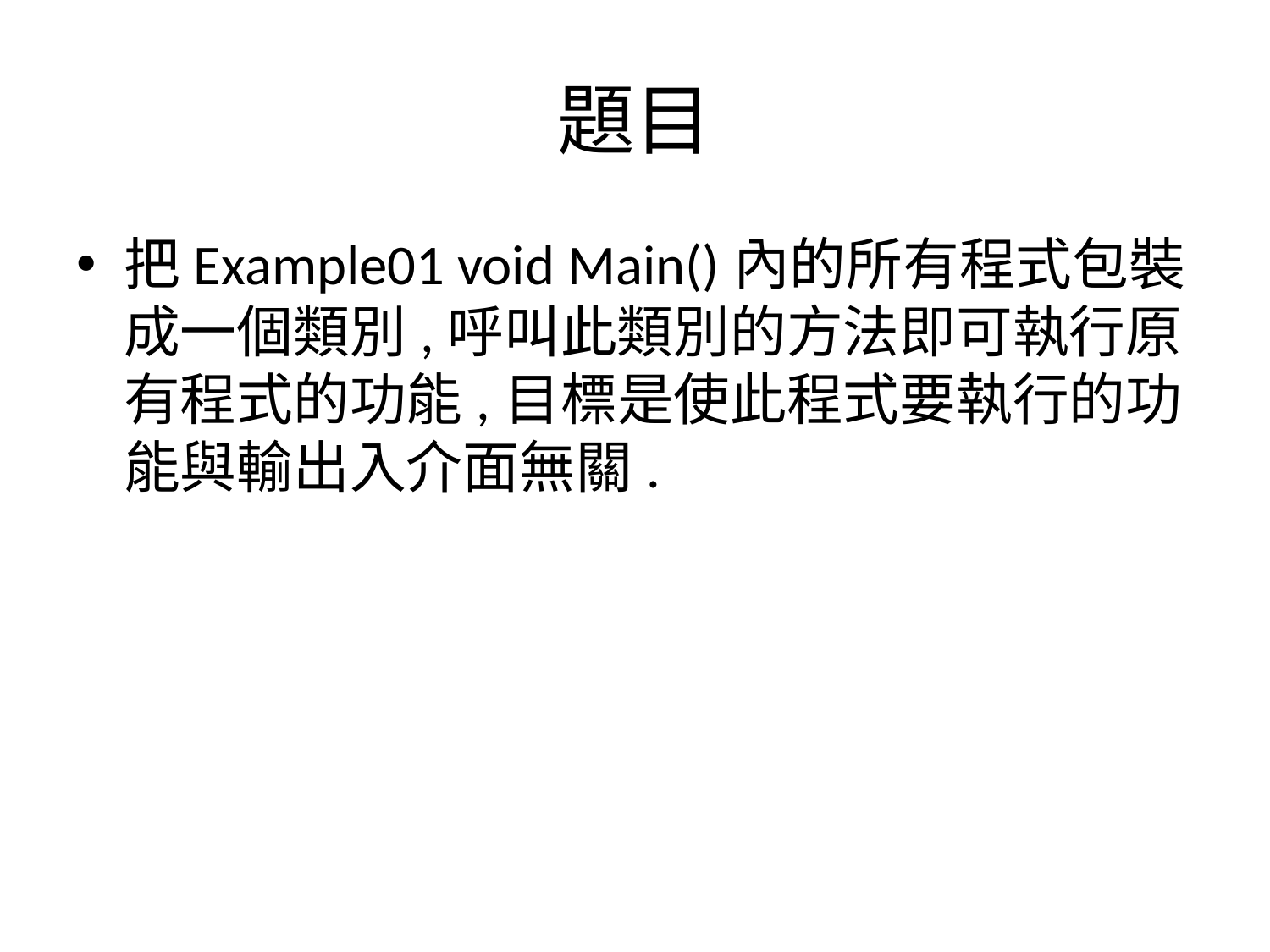

# 題目
把Example01 void Main()內的所有程式包裝成一個類別,呼叫此類別的方法即可執行原有程式的功能,目標是使此程式要執行的功能與輸出入介面無關.